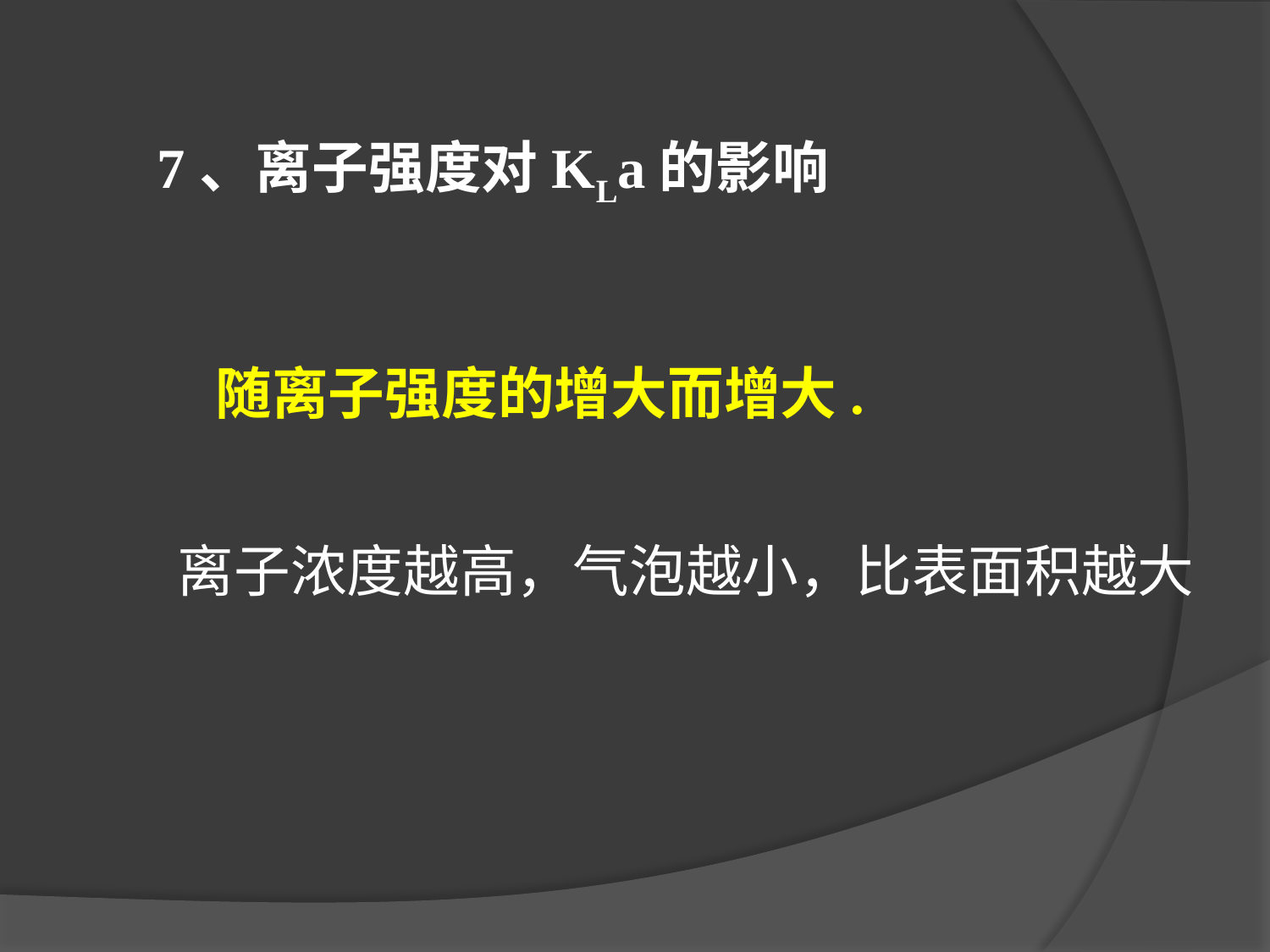

7、离子强度对KLa的影响
  随离子强度的增大而增大.
离子浓度越高，气泡越小，比表面积越大